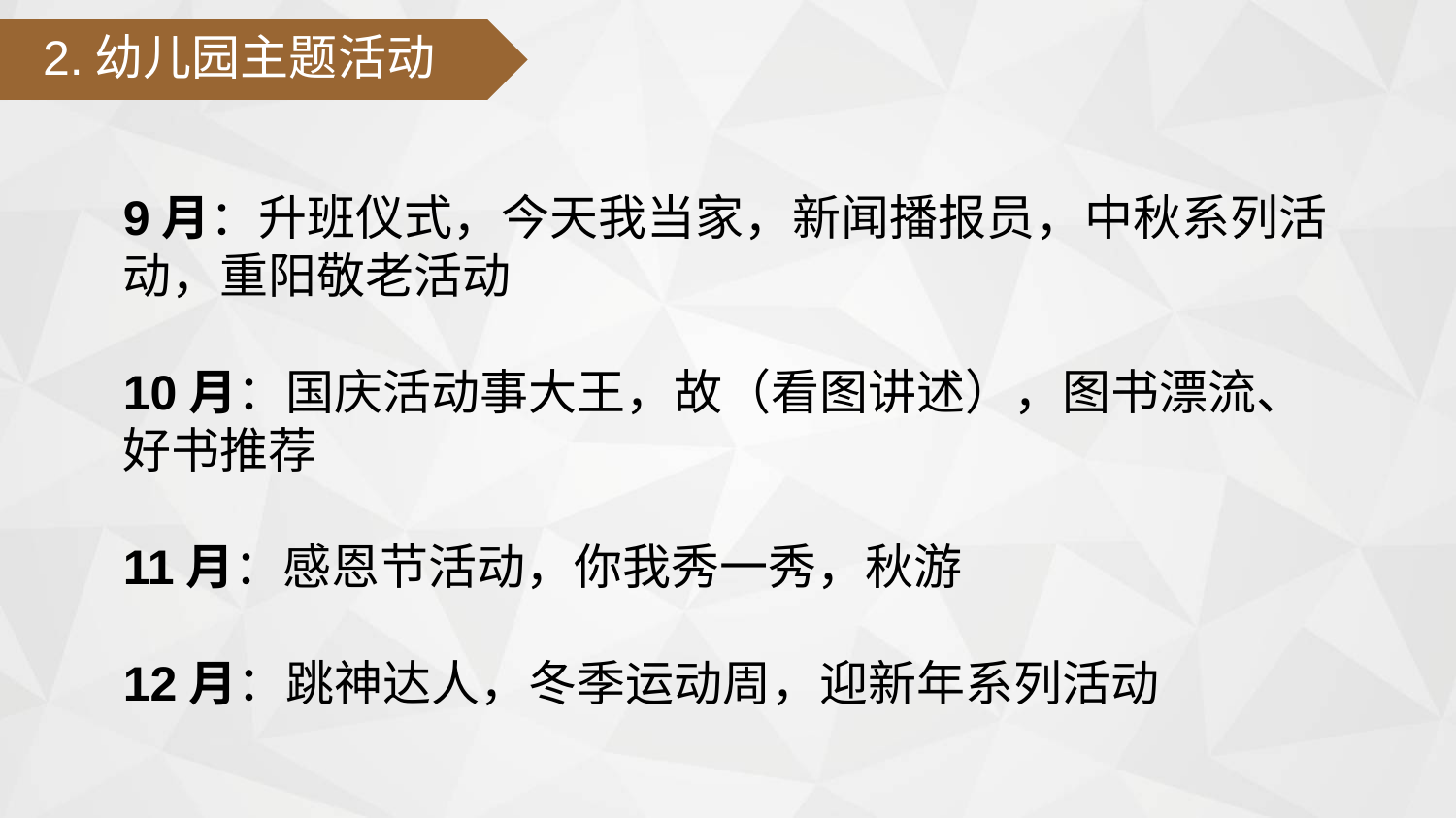

2.幼儿园主题活动
9月：升班仪式，今天我当家，新闻播报员，中秋系列活动，重阳敬老活动

10月：国庆活动事大王，故（看图讲述），图书漂流、好书推荐

11月：感恩节活动，你我秀一秀，秋游

12月：跳神达人，冬季运动周，迎新年系列活动